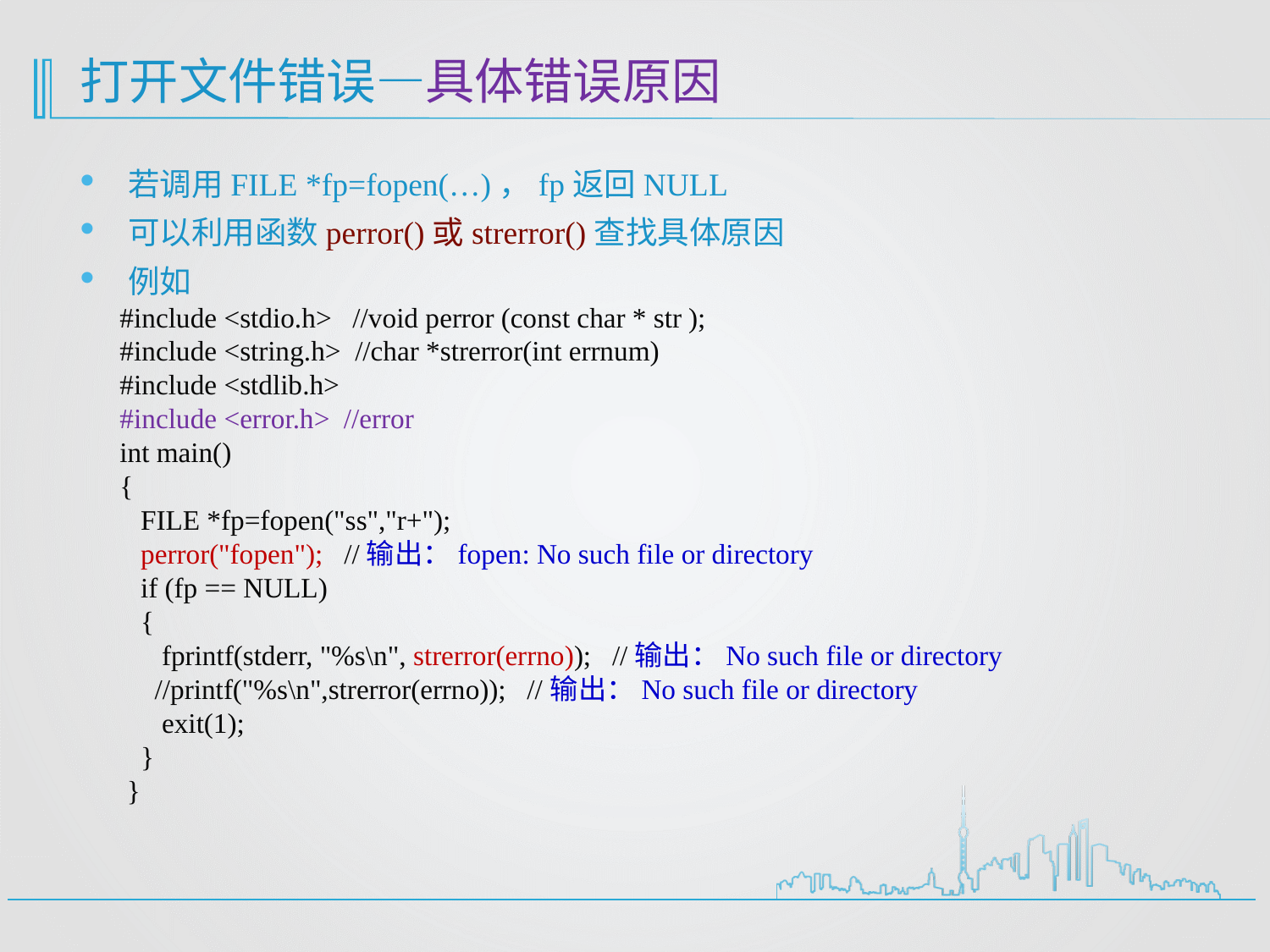

# 打开文件错误—具体错误原因
若调用FILE *fp=fopen(…)，fp返回NULL
可以利用函数perror()或strerror()查找具体原因
例如
#include <stdio.h>   //void perror (const char * str );
#include <string.h>  //char *strerror(int errnum)
#include <stdlib.h>
#include <error.h>  //error
int main()
{
   FILE *fp=fopen("ss","r+");
   perror("fopen");   //输出：fopen: No such file or directory
   if (fp == NULL)
   {
      fprintf(stderr, "%s\n", strerror(errno));   //输出：No such file or directory
     //printf("%s\n",strerror(errno));   //输出：No such file or directory
      exit(1);
   }
 }